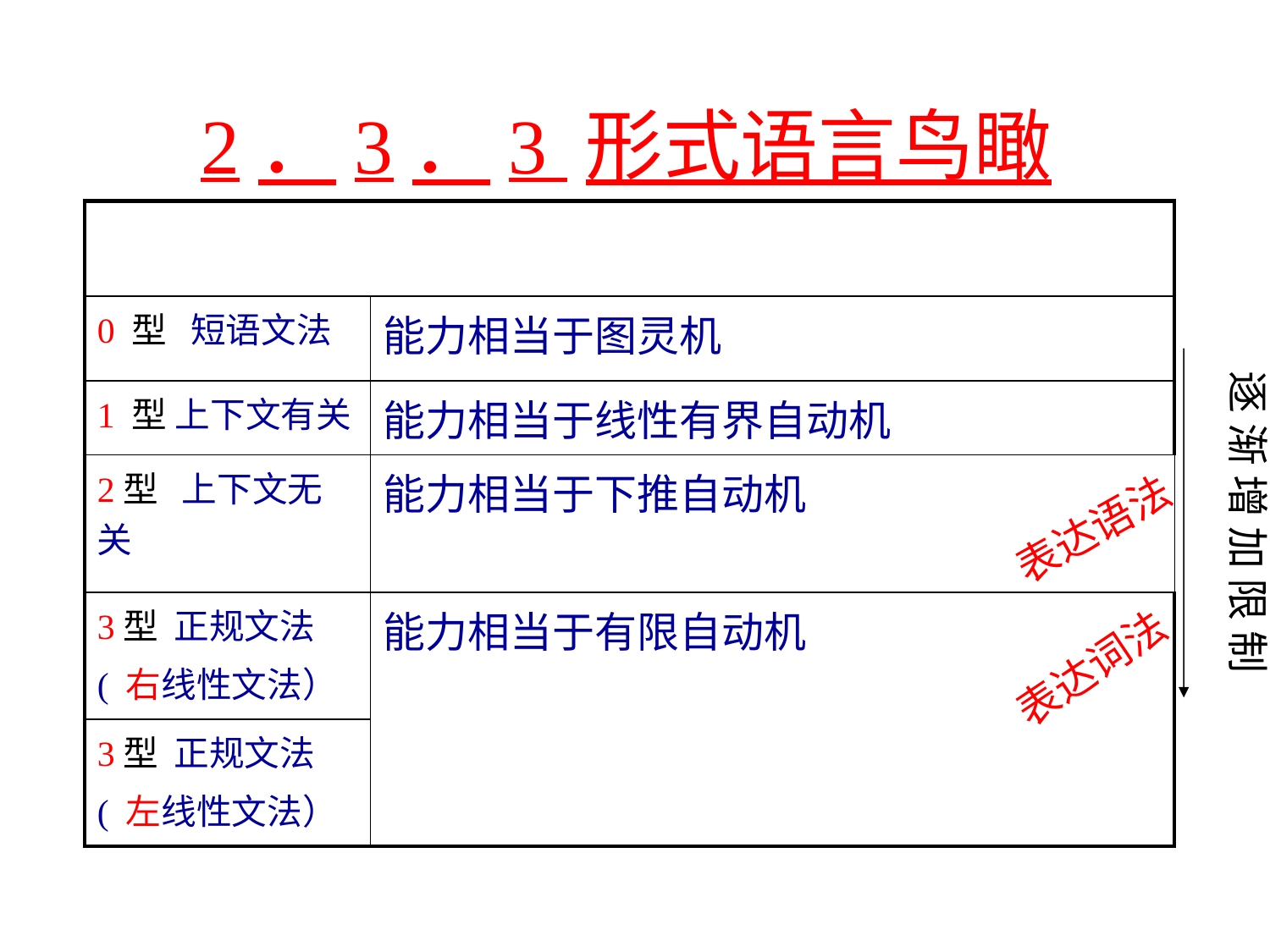

# 2．3．3 形式语言鸟瞰
|  |  |
| --- | --- |
| 0 型 短语文法 | 能力相当于图灵机 |
| 1 型 上下文有关 | 能力相当于线性有界自动机 |
| 2型 上下文无关 | 能力相当于下推自动机 |
| 3型 正规文法 ( 右线性文法） | 能力相当于有限自动机 |
| 3型 正规文法 ( 左线性文法） |  |

逐 渐 增 加 限 制
表达语法
表达词法